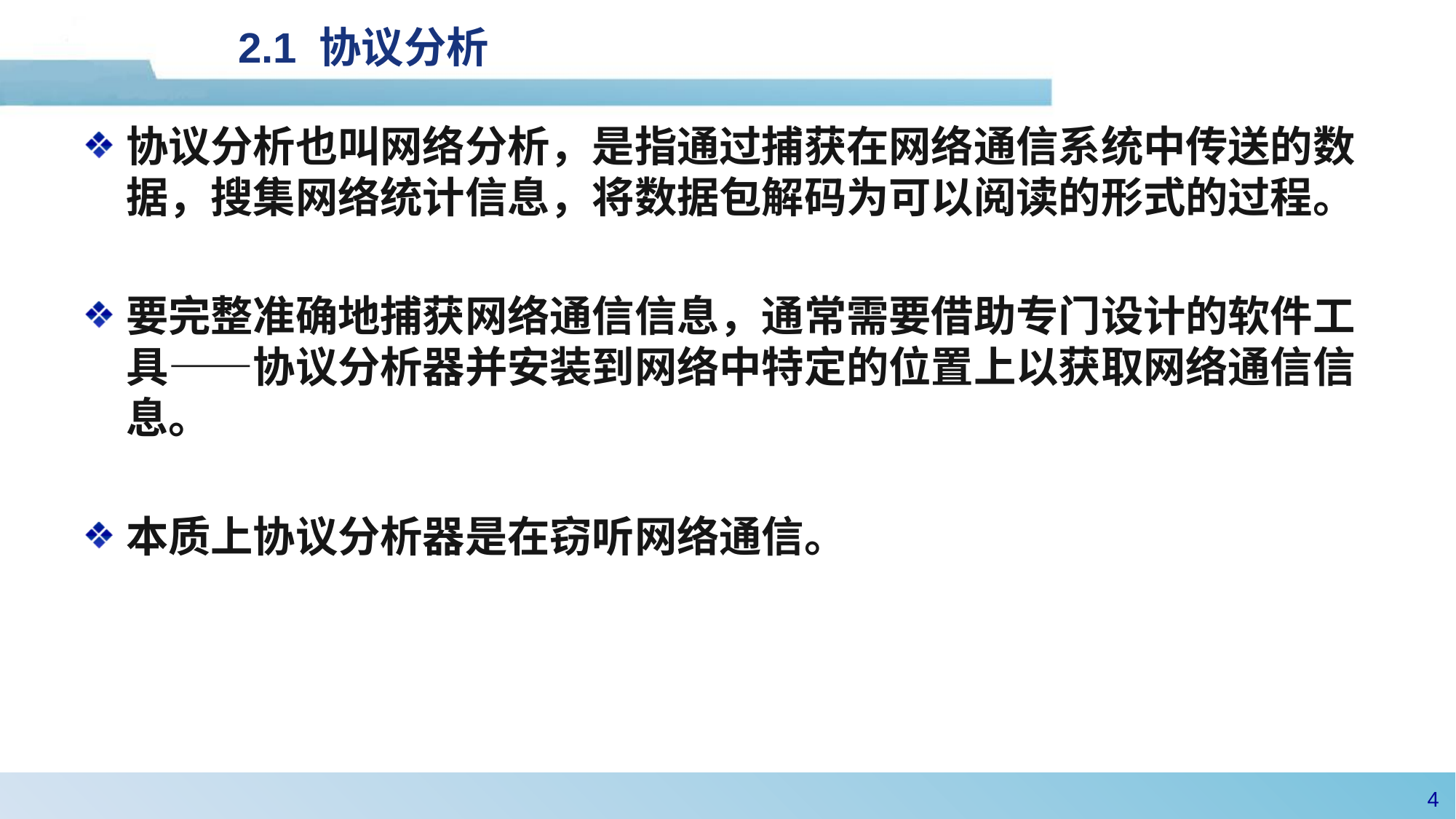

# 2.1 协议分析
协议分析也叫网络分析，是指通过捕获在网络通信系统中传送的数据，搜集网络统计信息，将数据包解码为可以阅读的形式的过程。

要完整准确地捕获网络通信信息，通常需要借助专门设计的软件工具——协议分析器并安装到网络中特定的位置上以获取网络通信信息。

本质上协议分析器是在窃听网络通信。
4